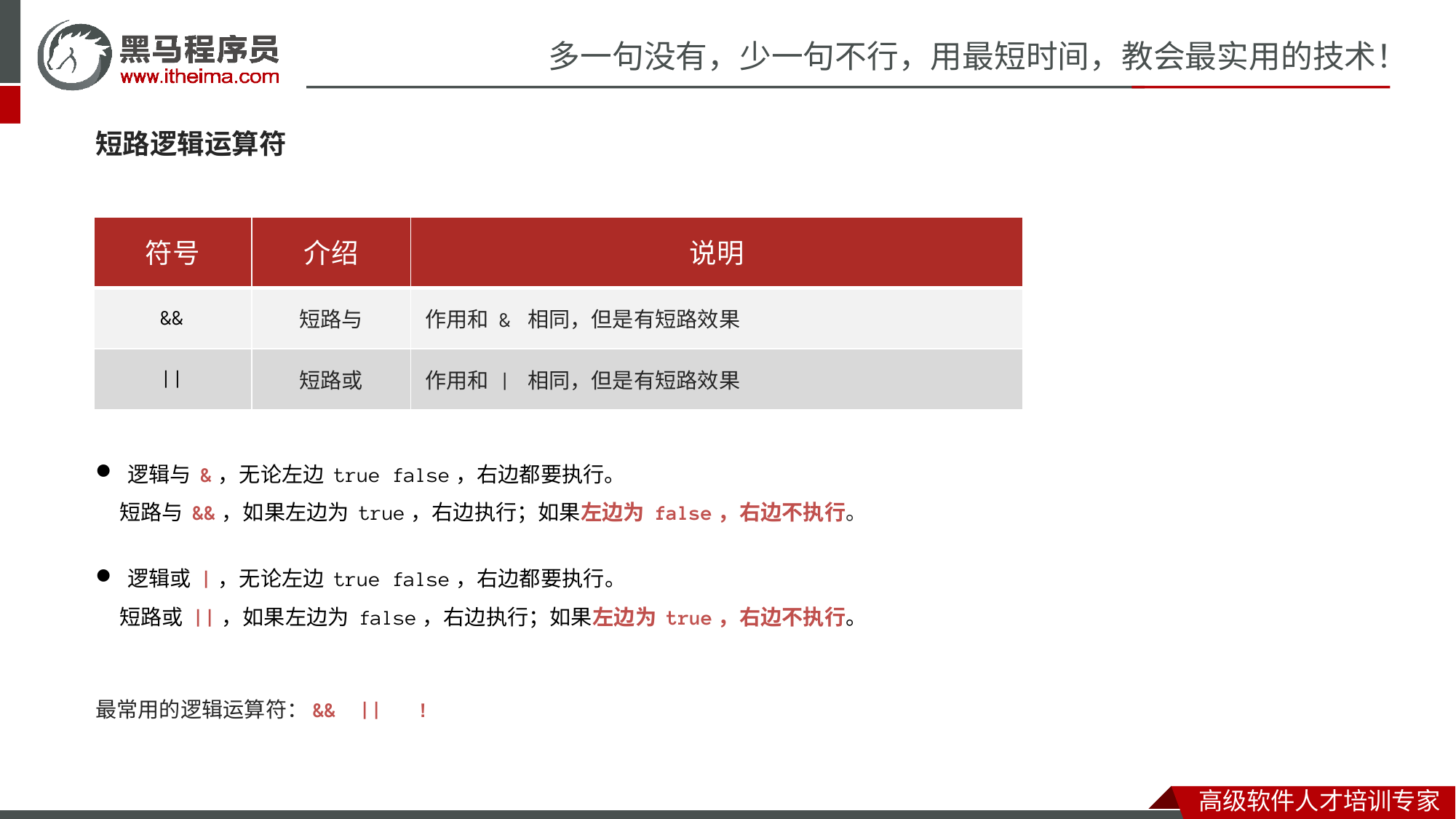

#
短路逻辑运算符
| 符号 | 介绍 | 说明 |
| --- | --- | --- |
| && | 短路与 | 作用和 & 相同，但是有短路效果 |
| || | 短路或 | 作用和 | 相同，但是有短路效果 |
逻辑与 &，无论左边 true false，右边都要执行。
    短路与 &&，如果左边为 true，右边执行；如果左边为 false，右边不执行。

逻辑或 |，无论左边 true false，右边都要执行。
    短路或 ||，如果左边为 false，右边执行；如果左边为 true，右边不执行。
最常用的逻辑运算符：&&  ||   !